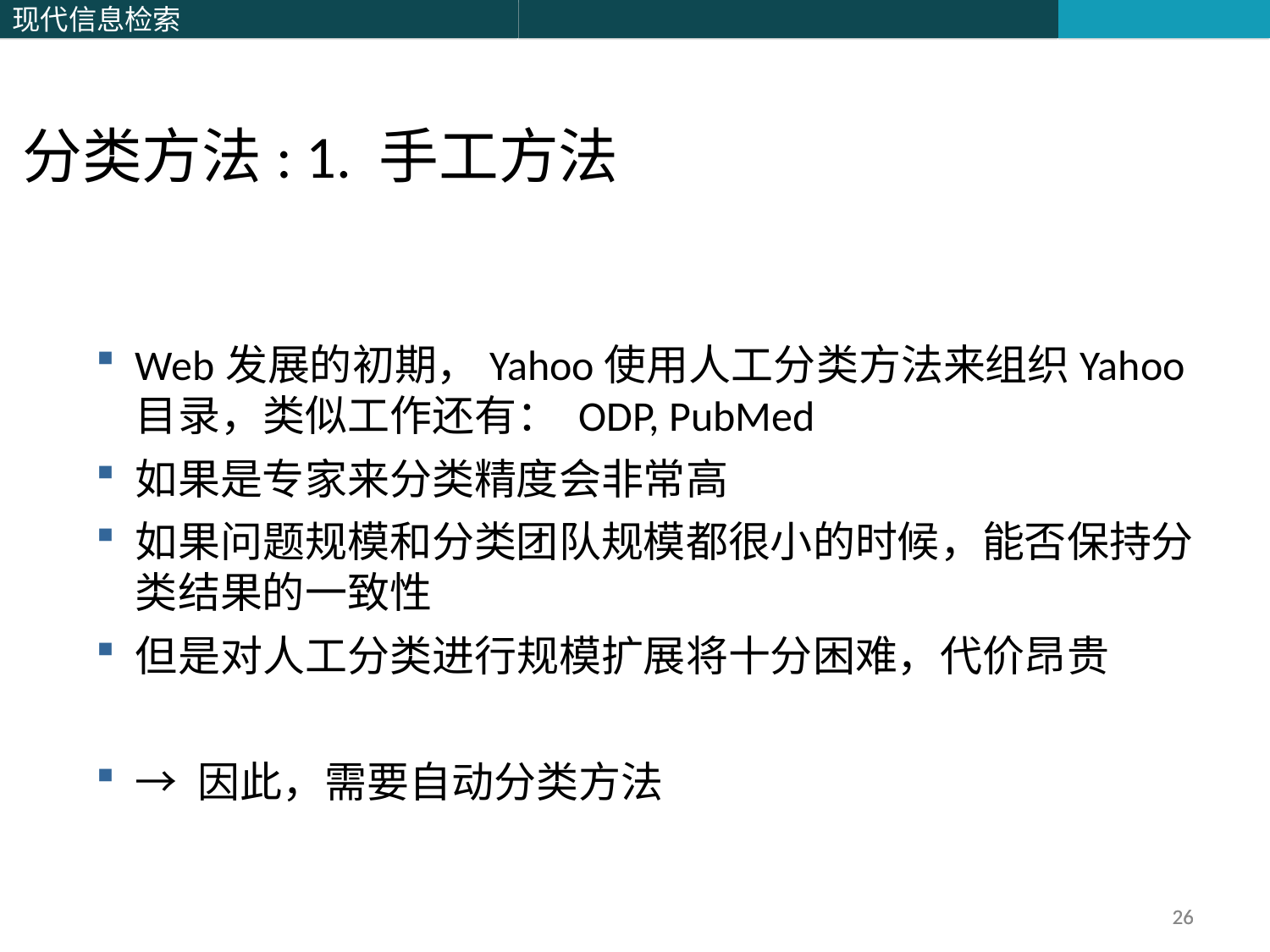

分类方法: 1. 手工方法

Web发展的初期，Yahoo使用人工分类方法来组织Yahoo目录，类似工作还有： ODP, PubMed
如果是专家来分类精度会非常高
如果问题规模和分类团队规模都很小的时候，能否保持分类结果的一致性
但是对人工分类进行规模扩展将十分困难，代价昂贵

→ 因此，需要自动分类方法
26
26